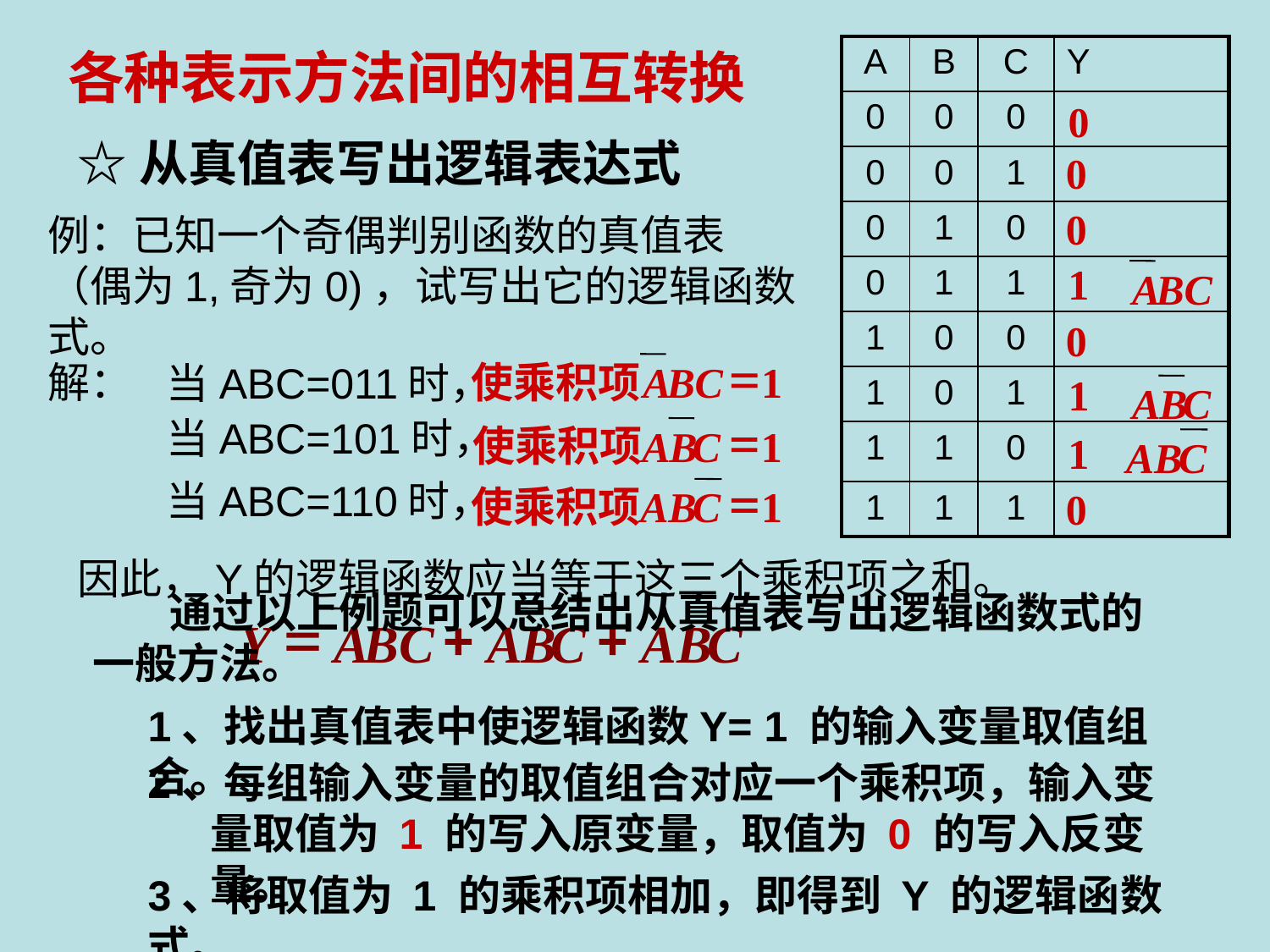

各种表示方法间的相互转换
| A | B | C | Y |
| --- | --- | --- | --- |
| 0 | 0 | 0 |  |
| 0 | 0 | 1 |  |
| 0 | 1 | 0 |  |
| 0 | 1 | 1 |  |
| 1 | 0 | 0 |  |
| 1 | 0 | 1 |  |
| 1 | 1 | 0 |  |
| 1 | 1 | 1 |  |

0

0

0

1

0

1

1

0
☆从真值表写出逻辑表达式
例：已知一个奇偶判别函数的真值表（偶为1,奇为0)，试写出它的逻辑函数式。

A
BC

=

使乘积项
A
BC
1
解：
当ABC=011时，

A
B
C
当ABC=101时，

=

使乘积项
A
B
C
1

AB
C
当ABC=110时，

=

使乘积项
AB
C
1
因此，Y的逻辑函数应当等于这三个乘积项之和。
       通过以上例题可以总结出从真值表写出逻辑函数式的一般方法。

=
+
+

Y
A
BC
A
B
C
AB
C
1、找出真值表中使逻辑函数Y= 1 的输入变量取值组合。
2、每组输入变量的取值组合对应一个乘积项，输入变量取值为 1 的写入原变量，取值为 0 的写入反变量。
3、将取值为 1 的乘积项相加，即得到 Y 的逻辑函数式。